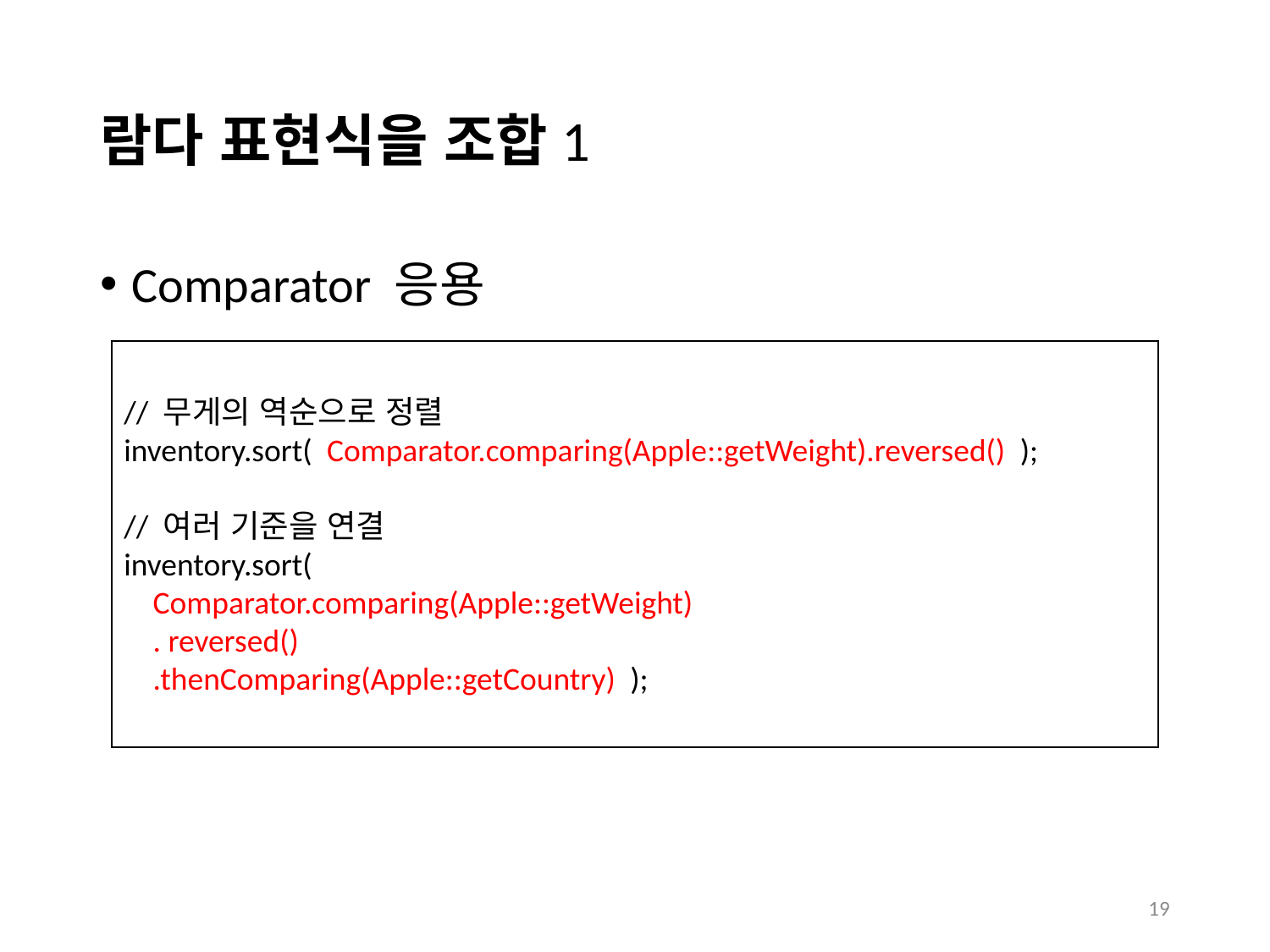

# 람다 표현식을 조합1
Comparator 응용
// 무게의 역순으로 정렬
inventory.sort(  Comparator.comparing(Apple::getWeight).reversed()  );

// 여러 기준을 연결
inventory.sort(
    Comparator.comparing(Apple::getWeight)
    . reversed()
    .thenComparing(Apple::getCountry)  );
19